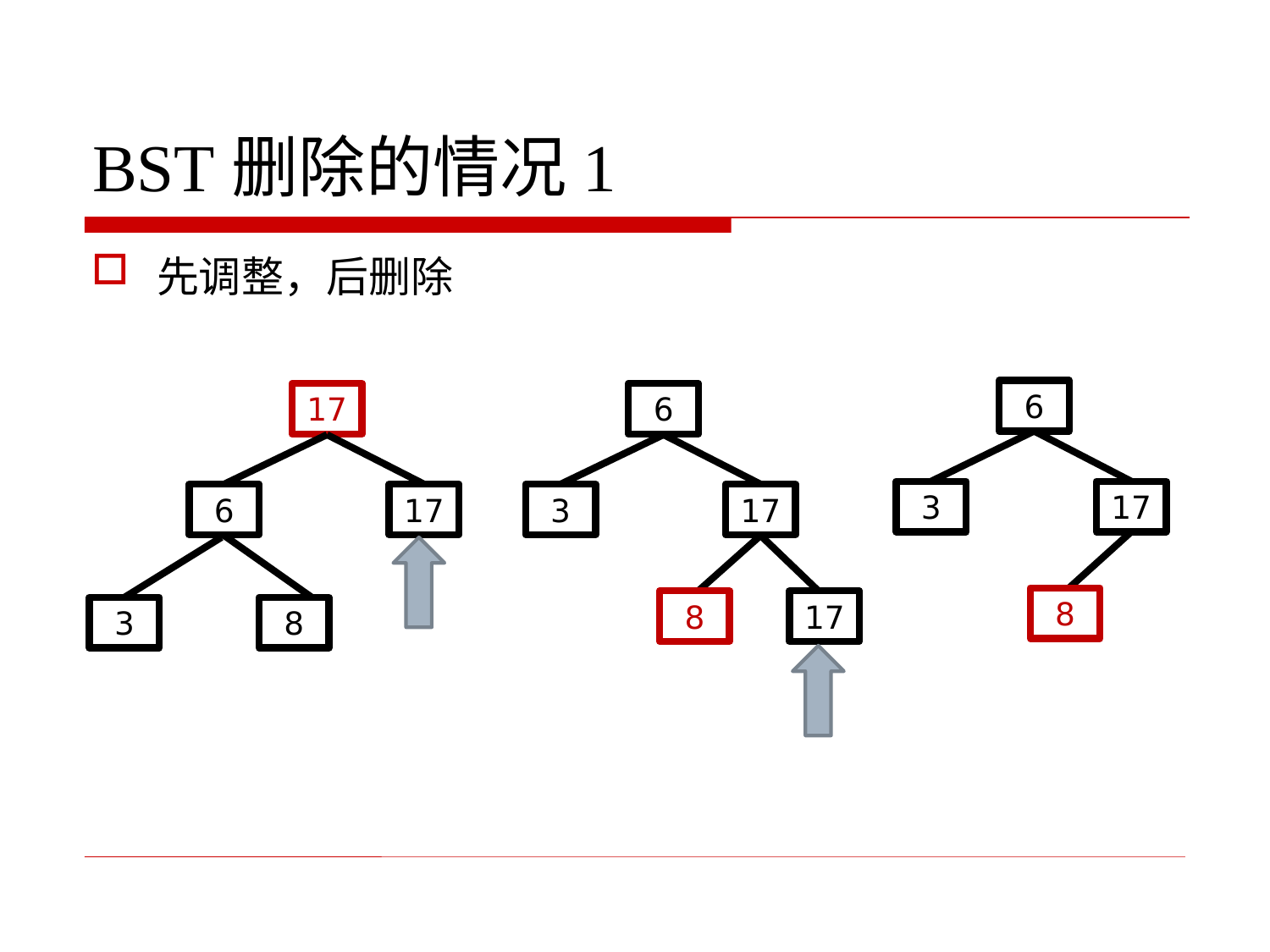

# BST删除的情况1
先调整，后删除

6
3
17
8
17
6
17
3
8

6
3
17
8
17